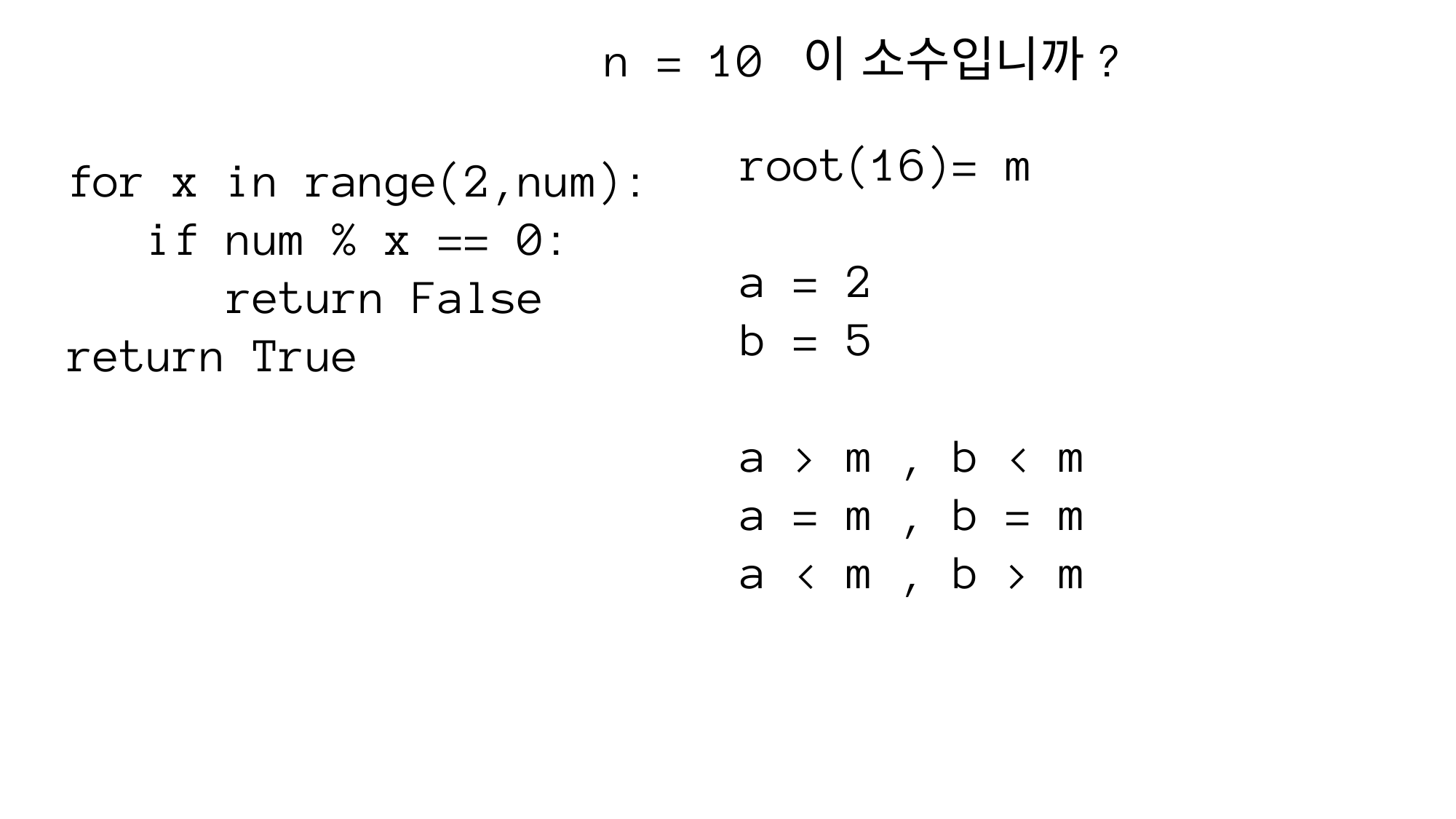

n = 10 이 소수입니까?
root(16)= m

a = 2
b = 5

a > m , b < m
a = m , b = m
a < m , b > m
for x in range(2,num):
   if num % x == 0:
      return False
return True